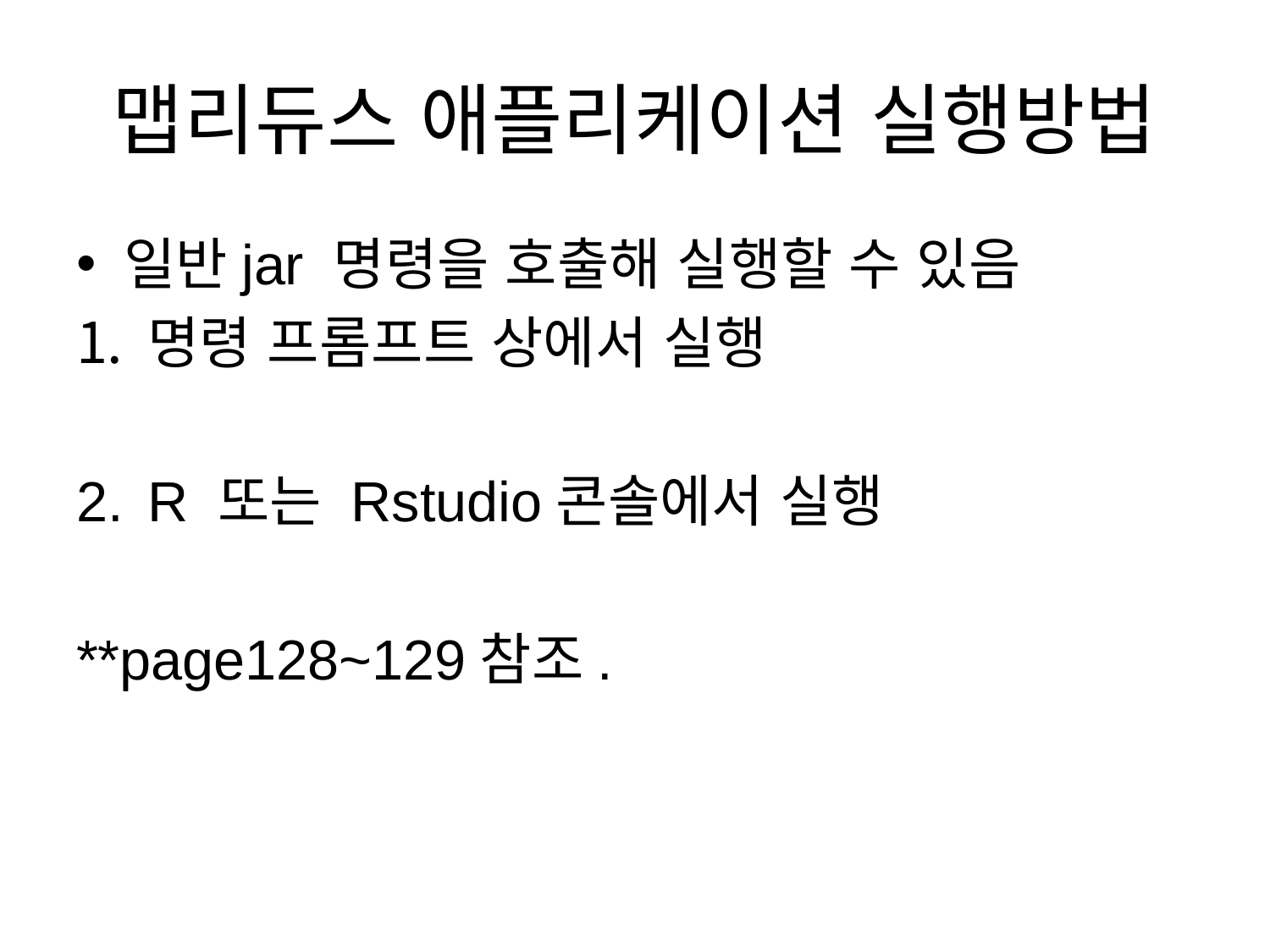

# 맵리듀스 애플리케이션 실행방법
일반jar 명령을 호출해 실행할 수 있음
명령 프롬프트 상에서 실행

R 또는 Rstudio콘솔에서 실행

**page128~129참조.